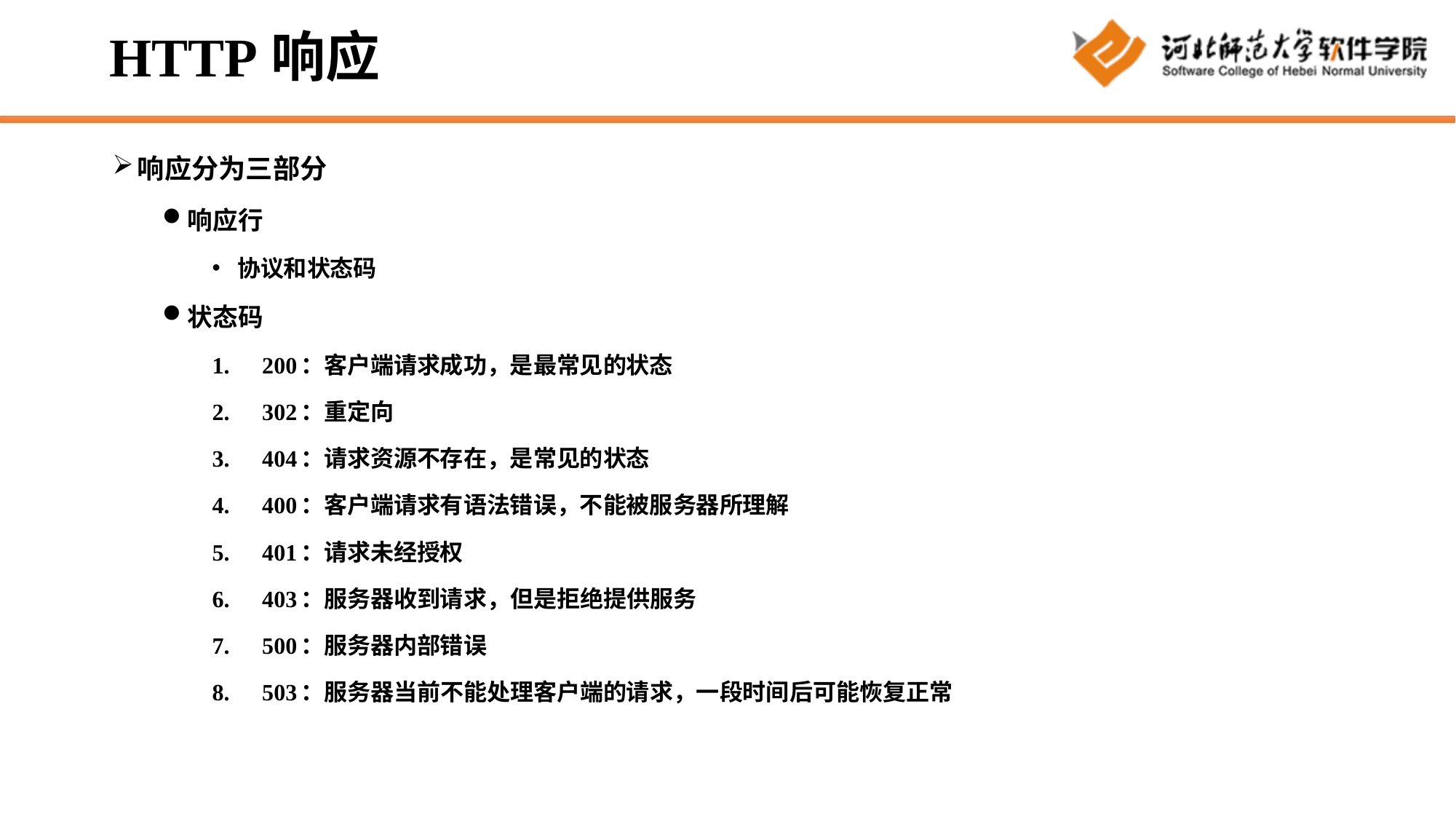

# HTTP响应
响应分为三部分
响应行
协议和状态码
状态码
200：客户端请求成功，是最常见的状态
302：重定向
404：请求资源不存在，是常见的状态
400：客户端请求有语法错误，不能被服务器所理解
401：请求未经授权
403：服务器收到请求，但是拒绝提供服务
500：服务器内部错误
503：服务器当前不能处理客户端的请求，一段时间后可能恢复正常